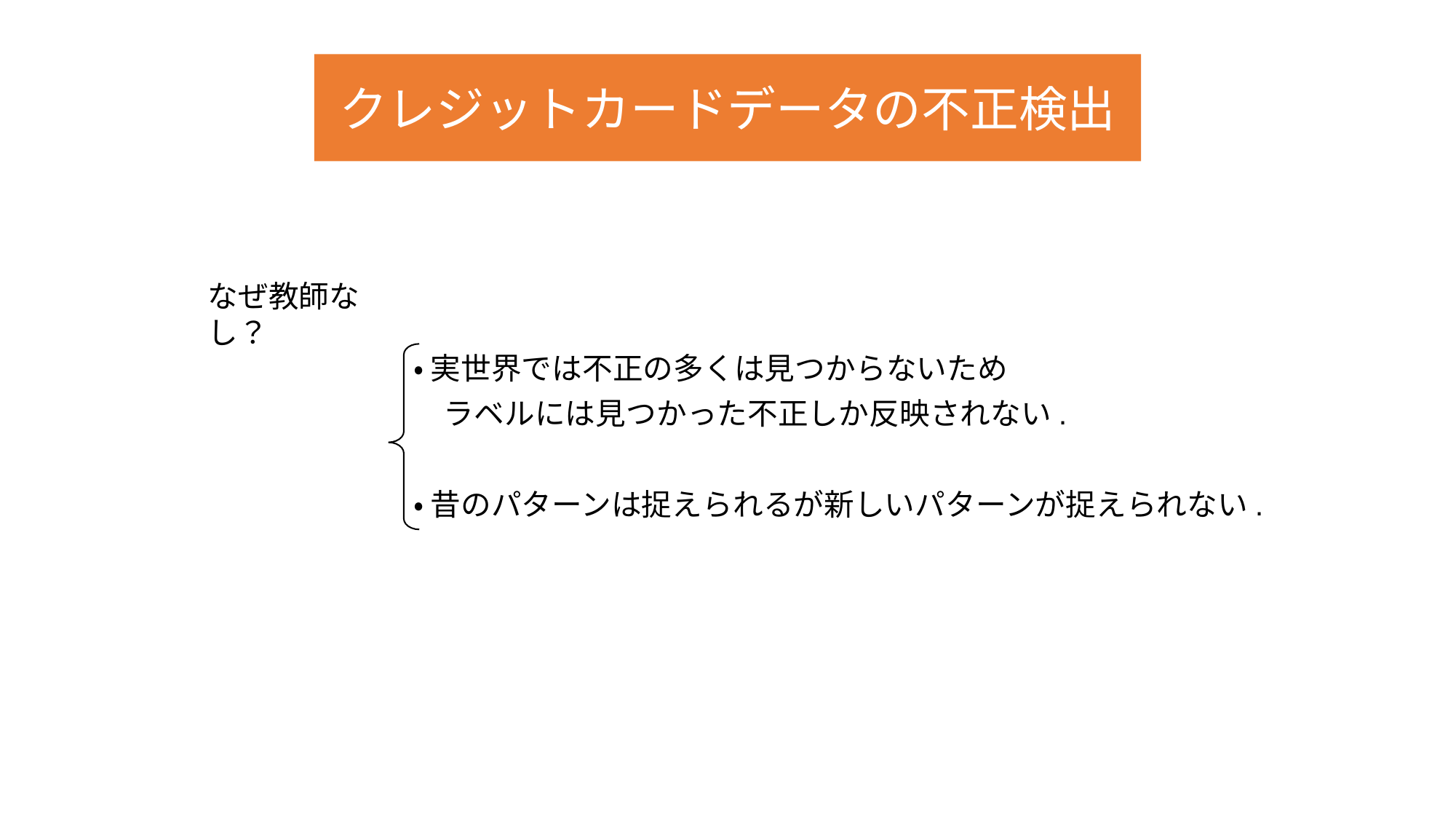

クレジットカードデータの不正検出
なぜ教師なし？

・ 実世界では不正の多くは見つからないため
　ラベルには見つかった不正しか反映されない.

・ 昔のパターンは捉えられるが新しいパターンが捉えられない.